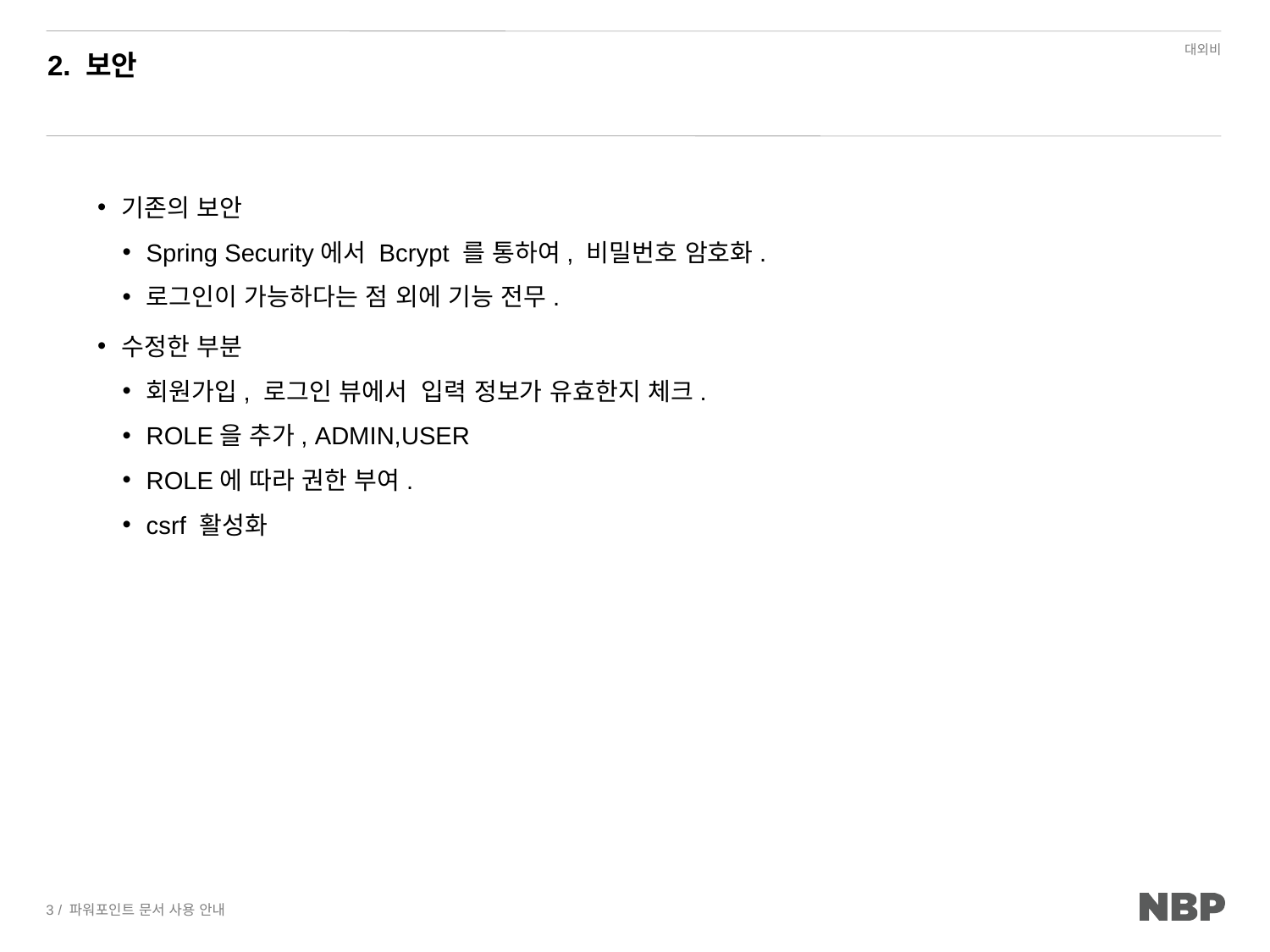

# 2. 보안
기존의 보안
Spring Security에서 Bcrypt 를 통하여, 비밀번호 암호화.
로그인이 가능하다는 점 외에 기능 전무.
수정한 부분
회원가입, 로그인 뷰에서  입력 정보가 유효한지 체크.
ROLE을 추가, ADMIN,USER
ROLE에 따라 권한 부여.
csrf 활성화